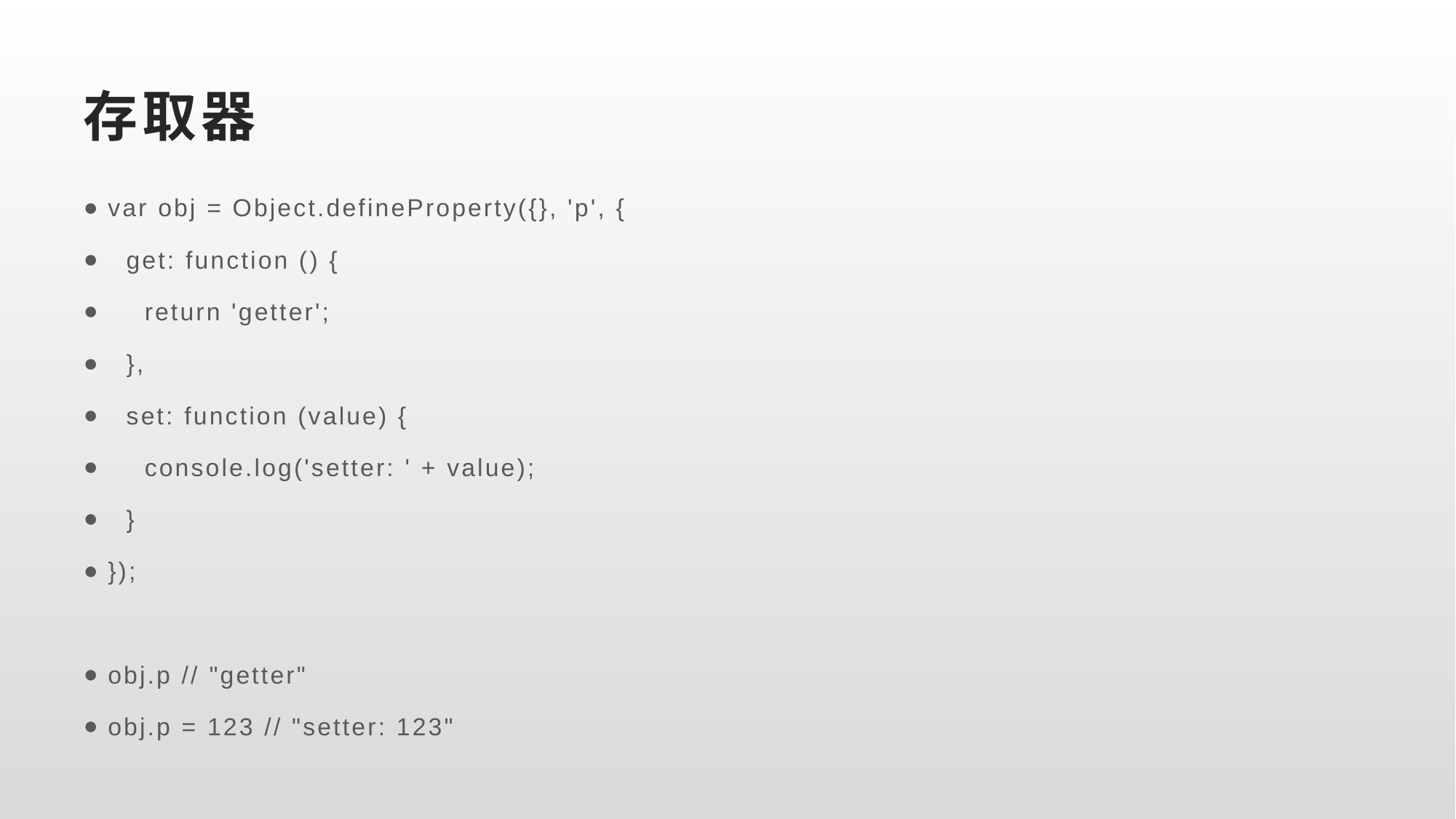

# 存取器
var obj = Object.defineProperty({}, 'p', {
  get: function () {
    return 'getter';
  },
  set: function (value) {
    console.log('setter: ' + value);
  }
});

obj.p // "getter"
obj.p = 123 // "setter: 123"